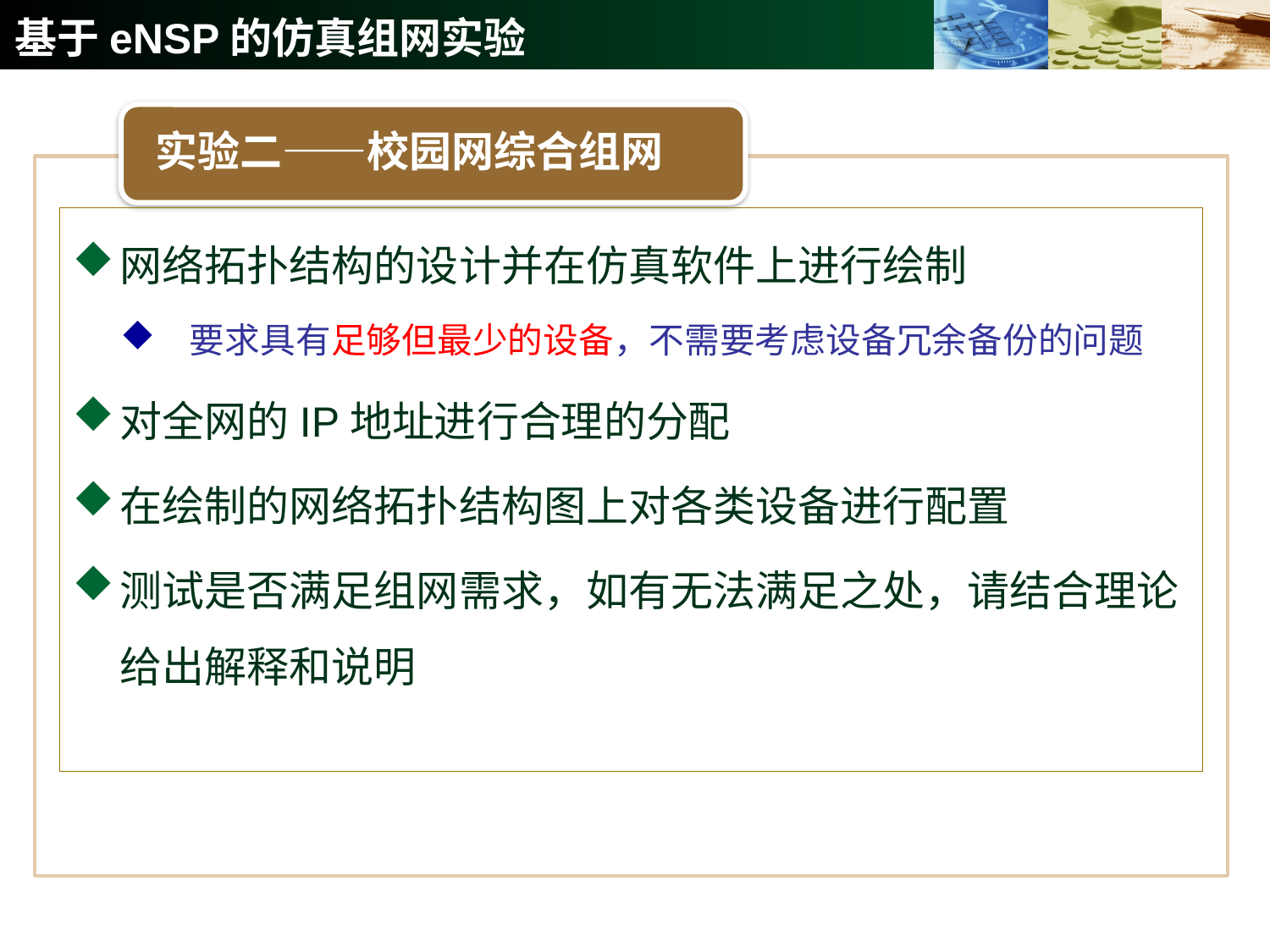

# 基于eNSP的仿真组网实验

实验二——校园网综合组网

网络拓扑结构的设计并在仿真软件上进行绘制
  要求具有足够但最少的设备，不需要考虑设备冗余备份的问题
对全网的IP地址进行合理的分配
在绘制的网络拓扑结构图上对各类设备进行配置
测试是否满足组网需求，如有无法满足之处，请结合理论给出解释和说明

5